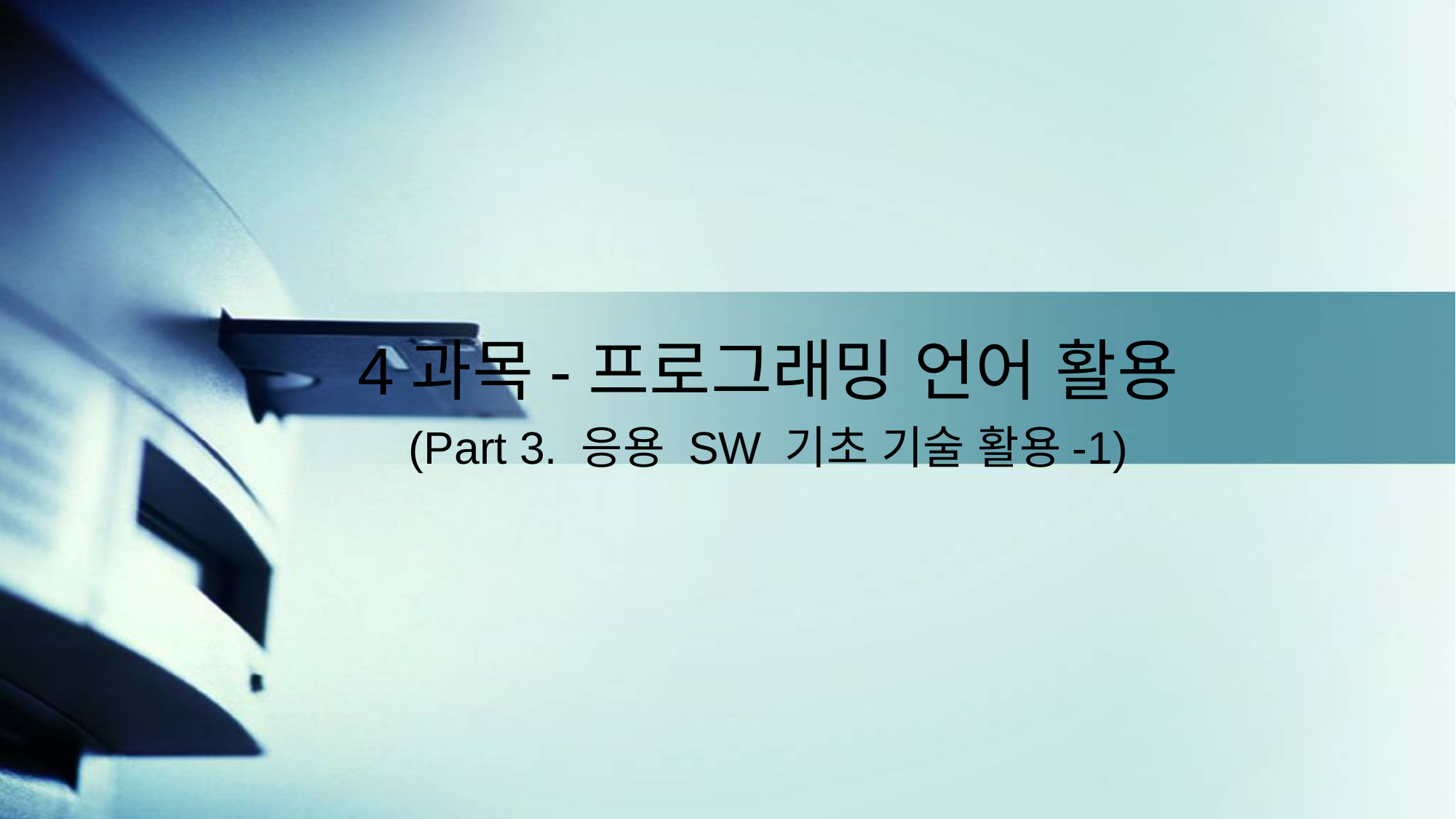

4과목-프로그래밍 언어 활용
(Part 3. 응용 SW 기초 기술 활용-1)